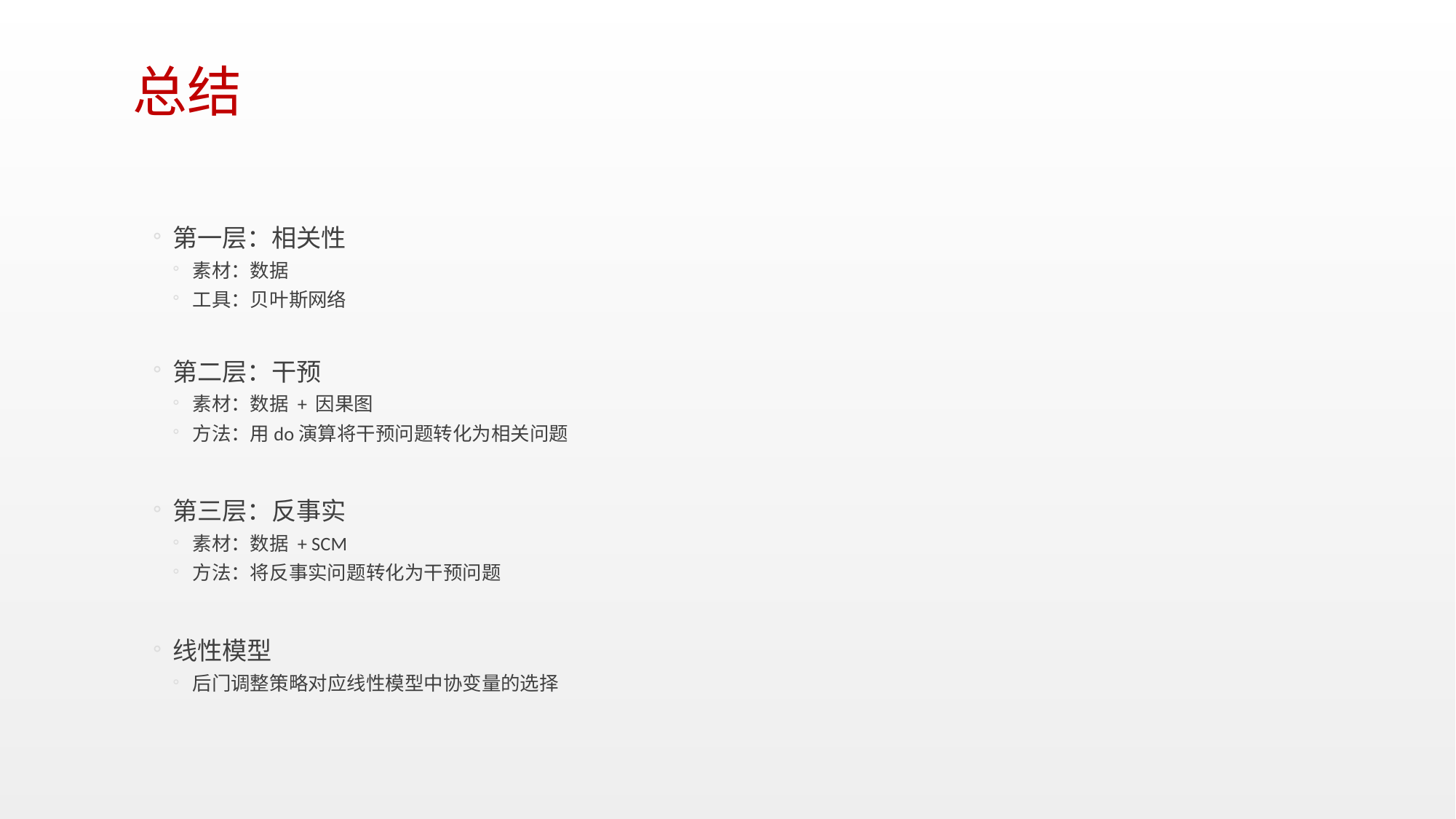

总结
第一层：相关性
素材：数据
工具：贝叶斯网络

第二层：干预
素材：数据 + 因果图
方法：用do演算将干预问题转化为相关问题

第三层：反事实
素材：数据 + SCM
方法：将反事实问题转化为干预问题

线性模型
后门调整策略对应线性模型中协变量的选择